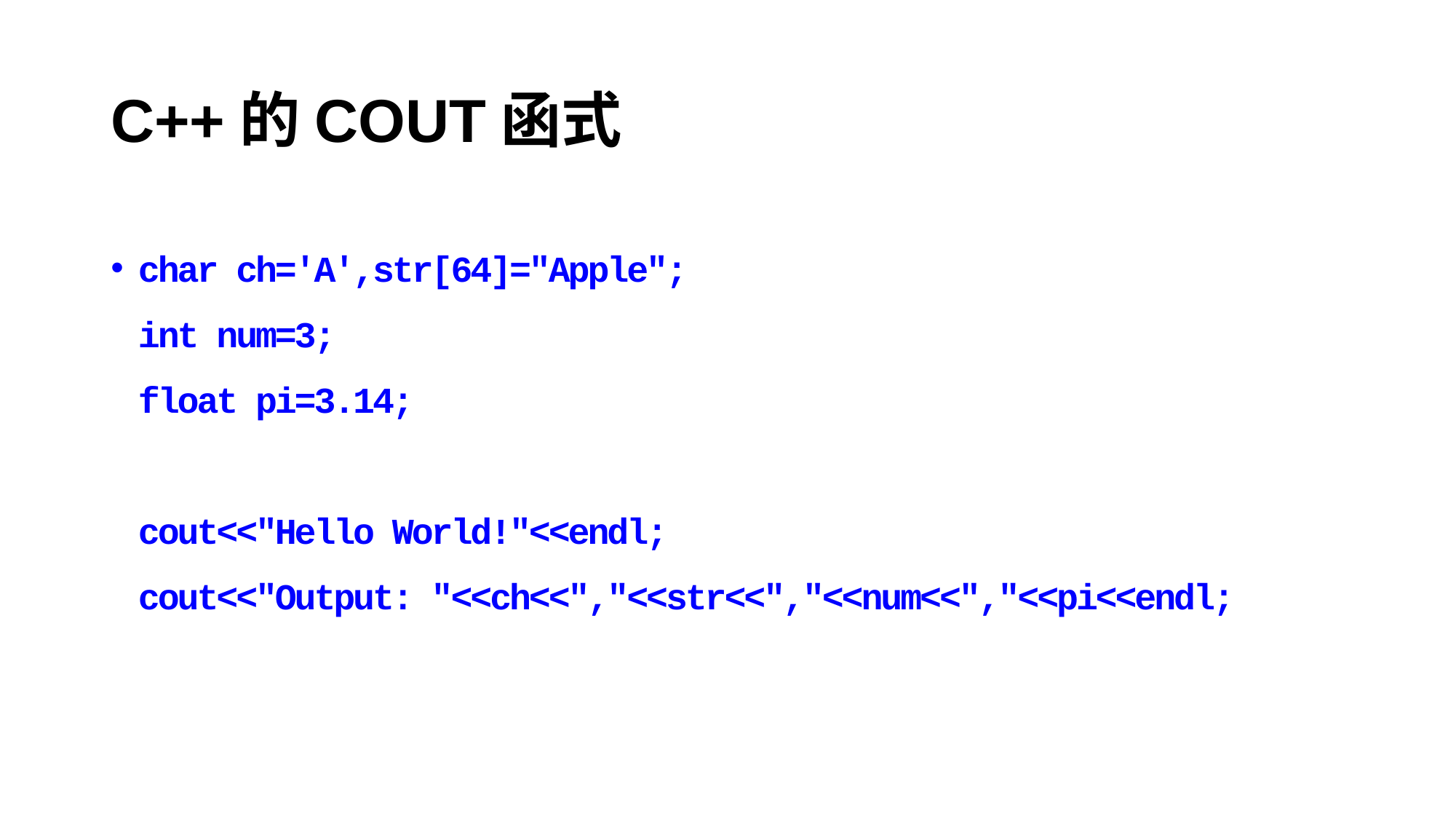

# C++的COUT函式
char ch='A',str[64]="Apple";
int num=3;
float pi=3.14;
cout<<"Hello World!"<<endl;
cout<<"Output: "<<ch<<","<<str<<","<<num<<","<<pi<<endl;